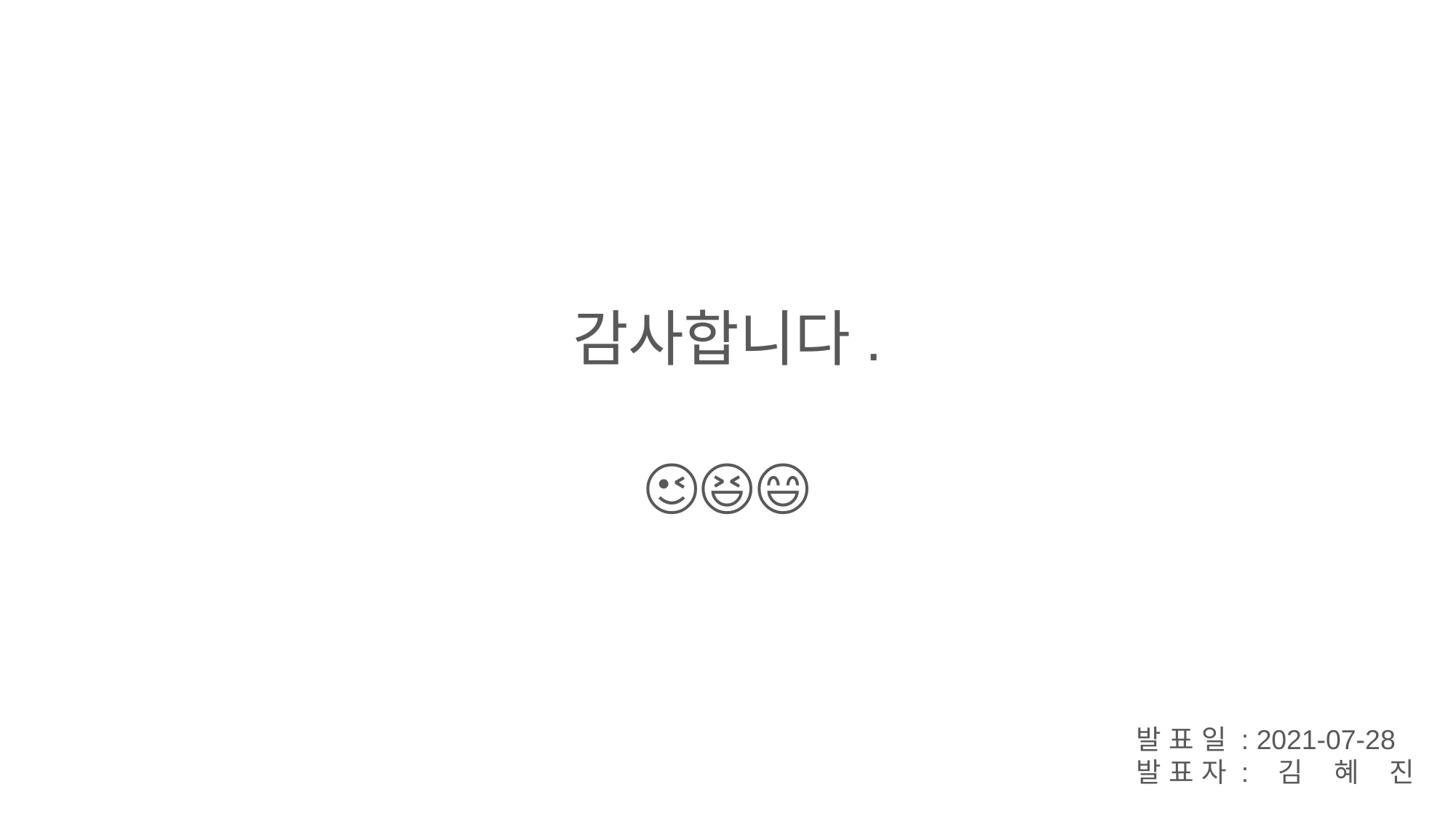

감사합니다.

😉😆😄
발 표 일 : 2021-07-28
발 표 자 :   김    혜    진